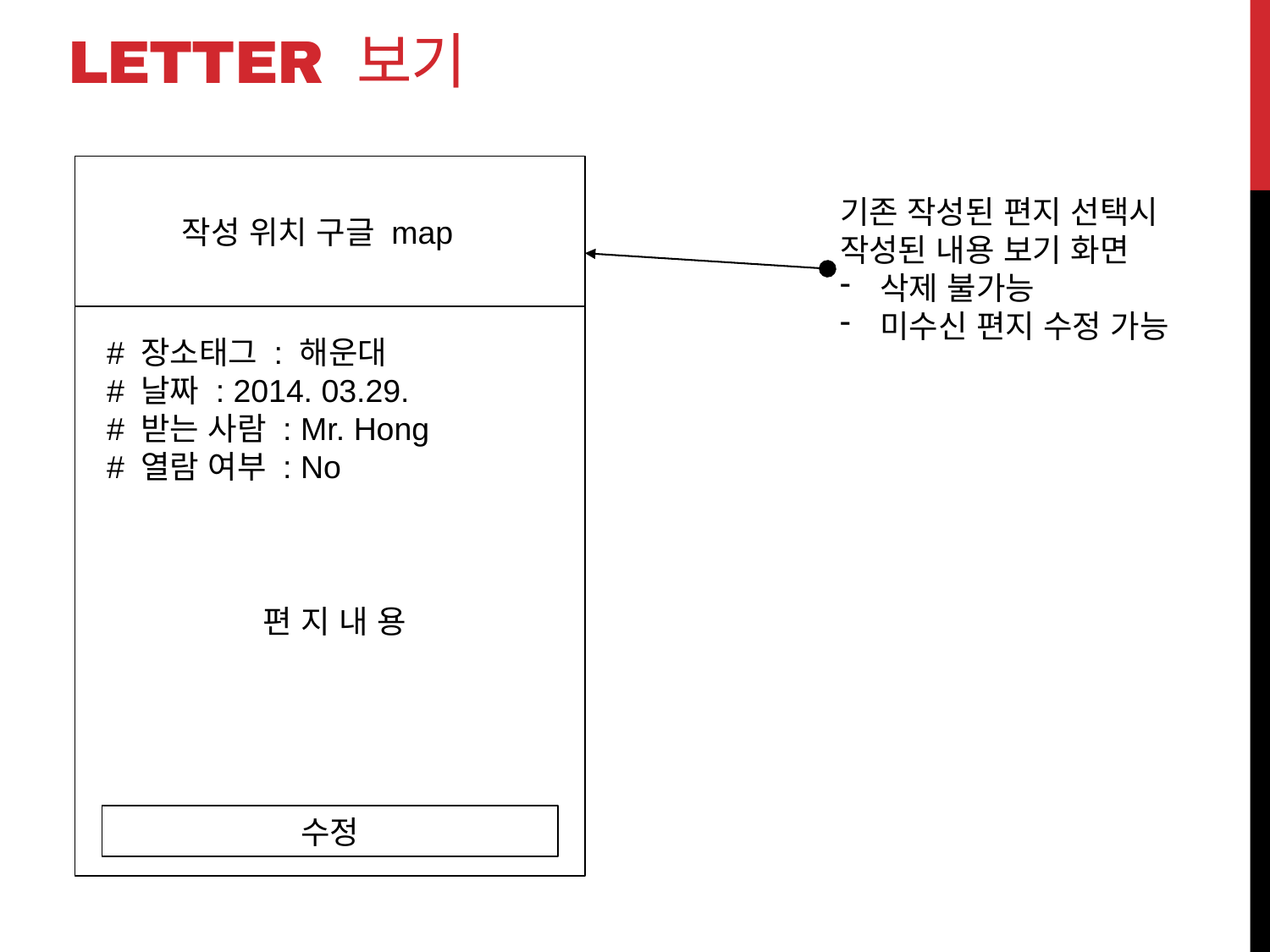

# Letter 보기

기존 작성된 편지 선택시
작성된 내용 보기 화면
삭제 불가능
미수신 편지 수정 가능
작성 위치 구글 map
# 장소태그 : 해운대
# 날짜 : 2014. 03.29.
# 받는 사람 : Mr. Hong
# 열람 여부 : No
편 지 내 용
수정